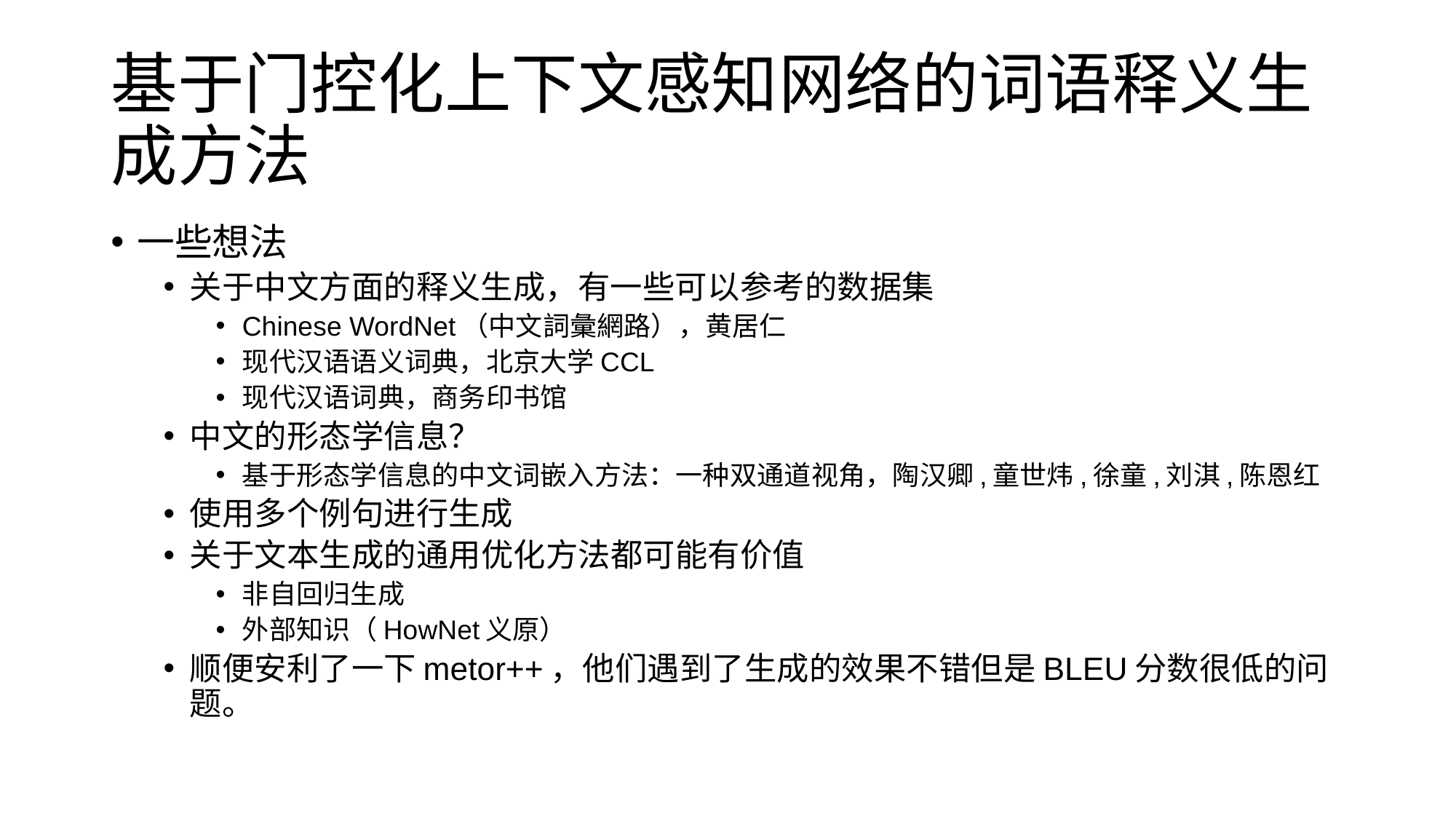

# 基于门控化上下文感知网络的词语释义生成方法
一些想法
关于中文方面的释义生成，有一些可以参考的数据集
Chinese WordNet（中文詞彙網路），黄居仁
现代汉语语义词典，北京大学CCL
现代汉语词典，商务印书馆
中文的形态学信息？
基于形态学信息的中文词嵌入方法：一种双通道视角，陶汉卿,童世炜,徐童,刘淇,陈恩红
使用多个例句进行生成
关于文本生成的通用优化方法都可能有价值
非自回归生成
外部知识（HowNet义原）
顺便安利了一下metor++，他们遇到了生成的效果不错但是BLEU分数很低的问题。